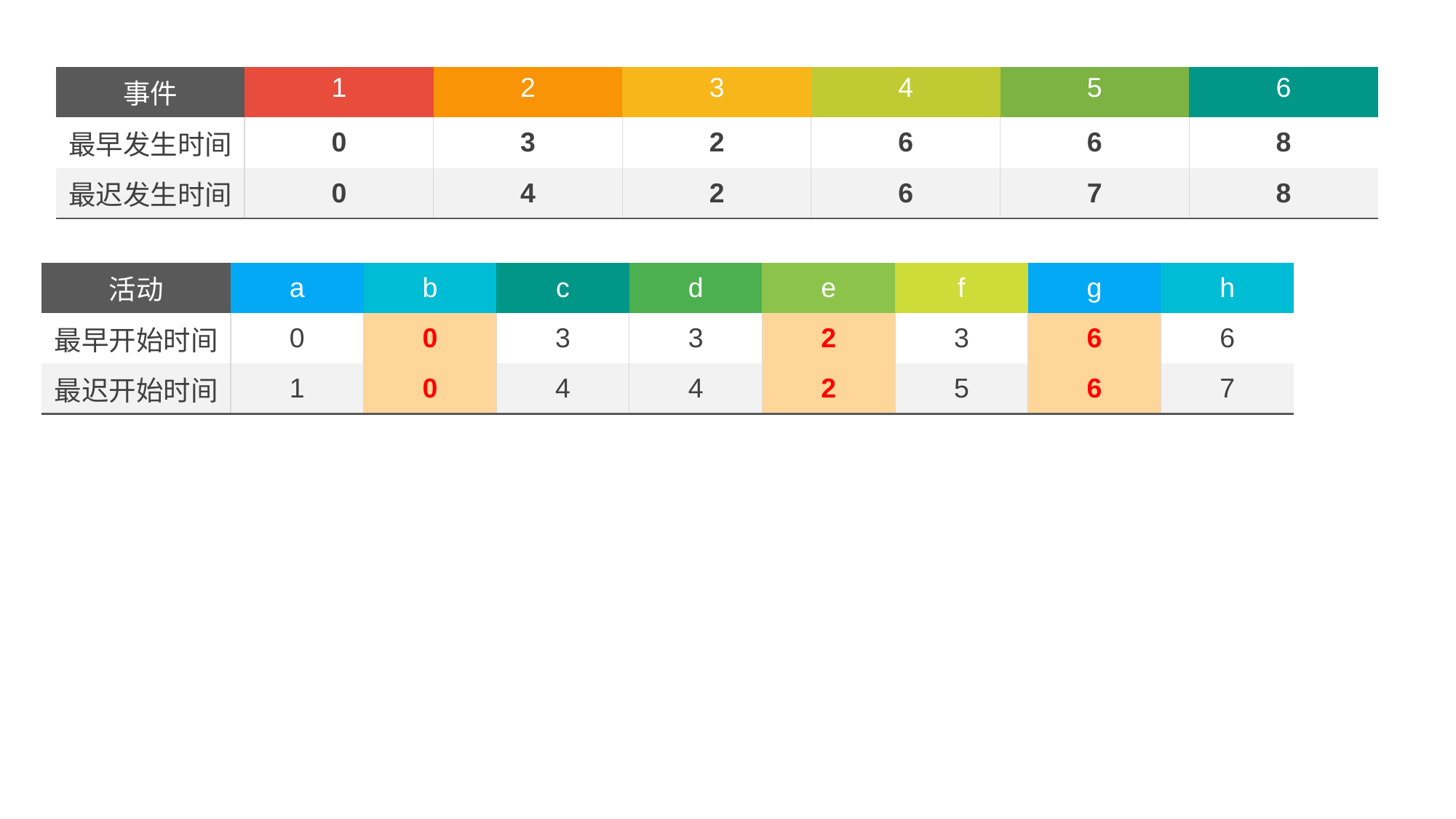

| 事件 | 1 | 2 | 3 | 4 | 5 | 6 |
| --- | --- | --- | --- | --- | --- | --- |
| 最早发生时间 | 0 | 3 | 2 | 6 | 6 | 8 |
| 最迟发生时间 | 0 | 4 | 2 | 6 | 7 | 8 |
| 活动 | a | b | c | d | e | f | g | h |
| --- | --- | --- | --- | --- | --- | --- | --- | --- |
| 最早开始时间 | 0 | 0 | 3 | 3 | 2 | 3 | 6 | 6 |
| 最迟开始时间 | 1 | 0 | 4 | 4 | 2 | 5 | 6 | 7 |